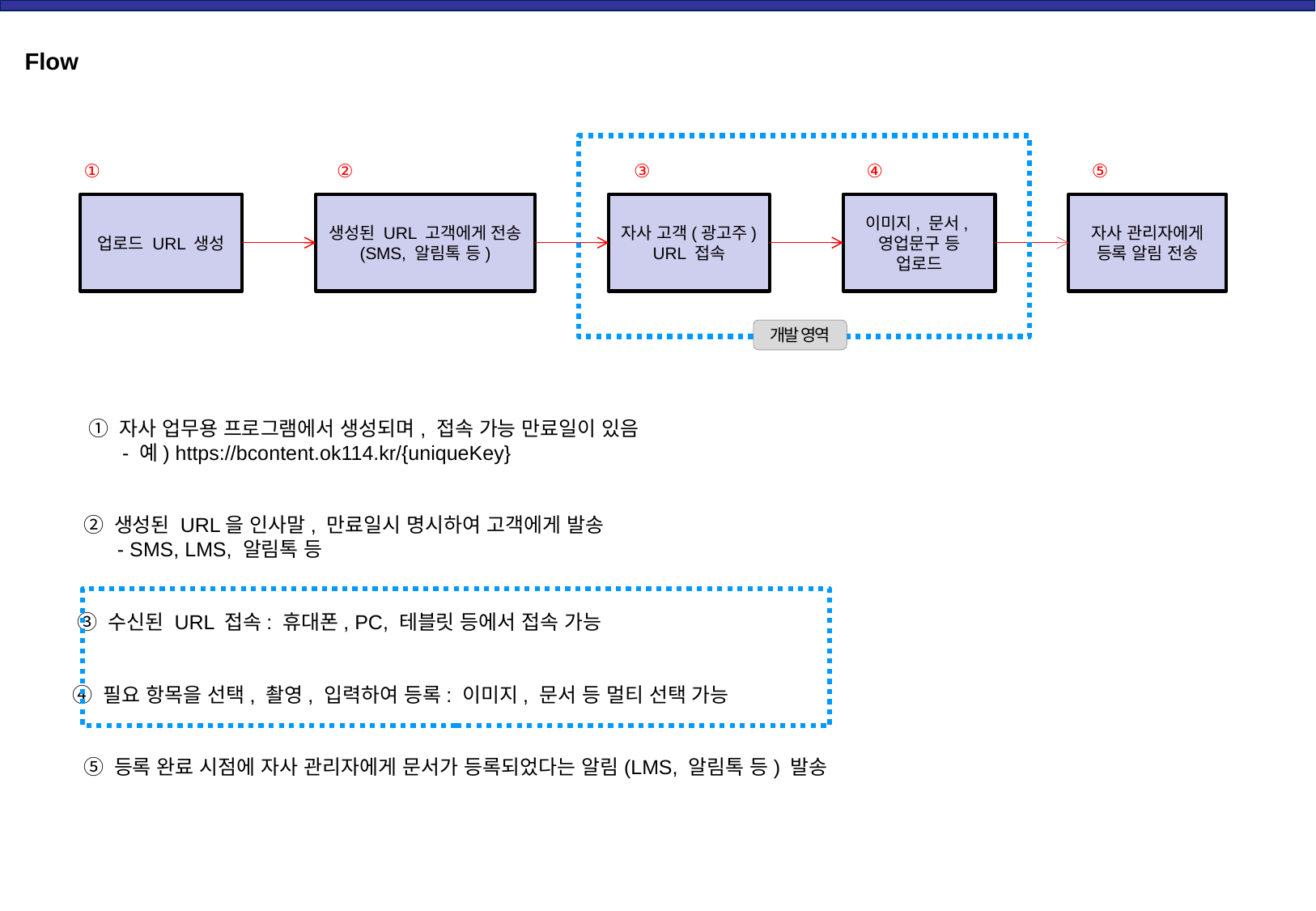

Flow

①
②
③
④
⑤
업로드 URL 생성
생성된 URL 고객에게 전송
(SMS, 알림톡 등)
자사 고객(광고주)
URL 접속
이미지, 문서,
영업문구 등
업로드
자사 관리자에게
등록 알림 전송
개발 영역
① 자사 업무용 프로그램에서 생성되며, 접속 가능 만료일이 있음
      - 예) https://bcontent.ok114.kr/{uniqueKey}
② 생성된 URL을 인사말, 만료일시 명시하여 고객에게 발송
      - SMS, LMS, 알림톡 등

③ 수신된 URL 접속: 휴대폰, PC, 테블릿 등에서 접속 가능
④ 필요 항목을 선택, 촬영, 입력하여 등록: 이미지, 문서 등 멀티 선택 가능
⑤ 등록 완료 시점에 자사 관리자에게 문서가 등록되었다는 알림(LMS, 알림톡 등) 발송